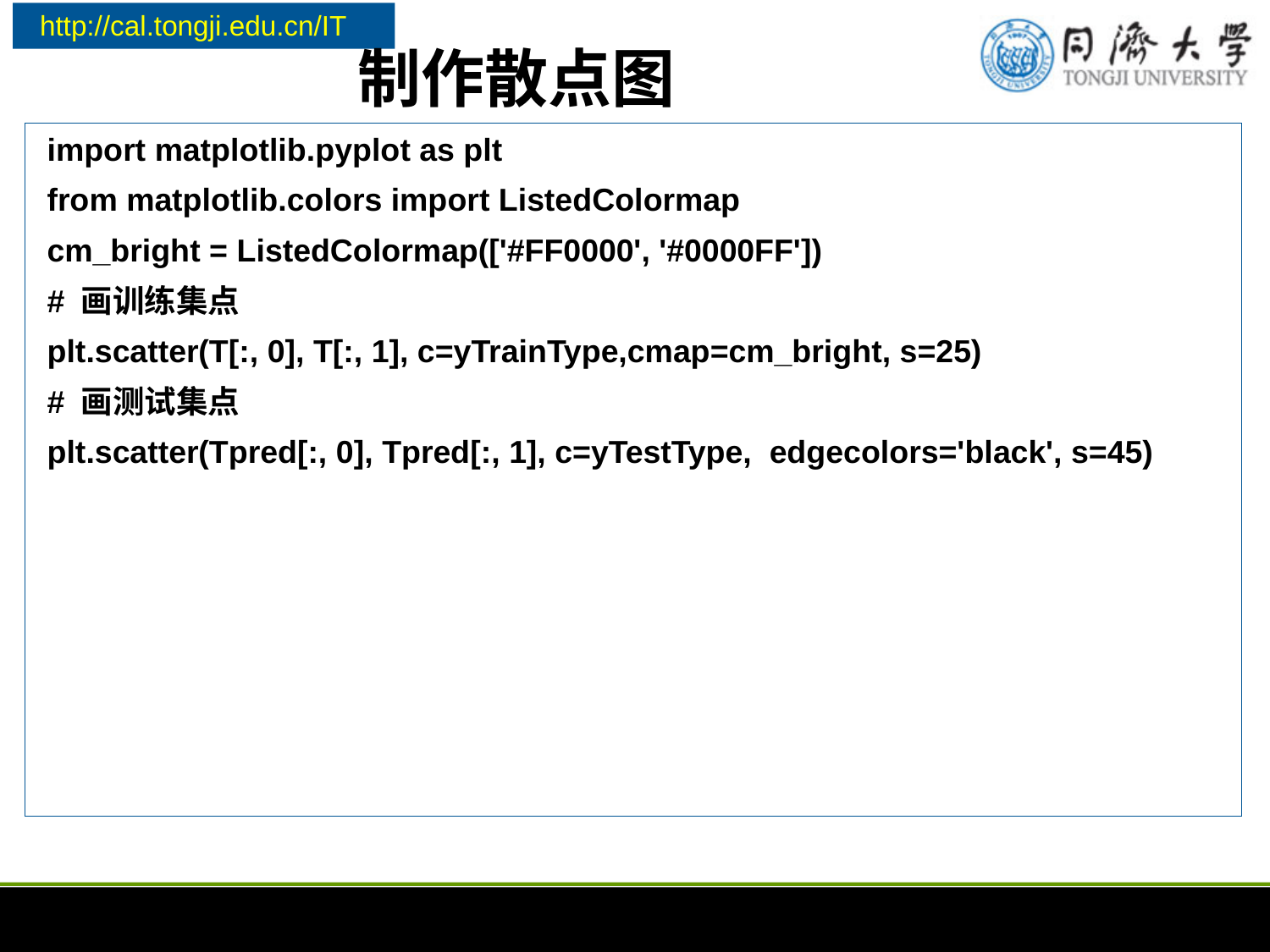

# 制作散点图
import matplotlib.pyplot as plt
from matplotlib.colors import ListedColormap
cm_bright = ListedColormap(['#FF0000', '#0000FF'])
# 画训练集点
plt.scatter(T[:, 0], T[:, 1], c=yTrainType,cmap=cm_bright, s=25)
# 画测试集点
plt.scatter(Tpred[:, 0], Tpred[:, 1], c=yTestType,  edgecolors='black', s=45)